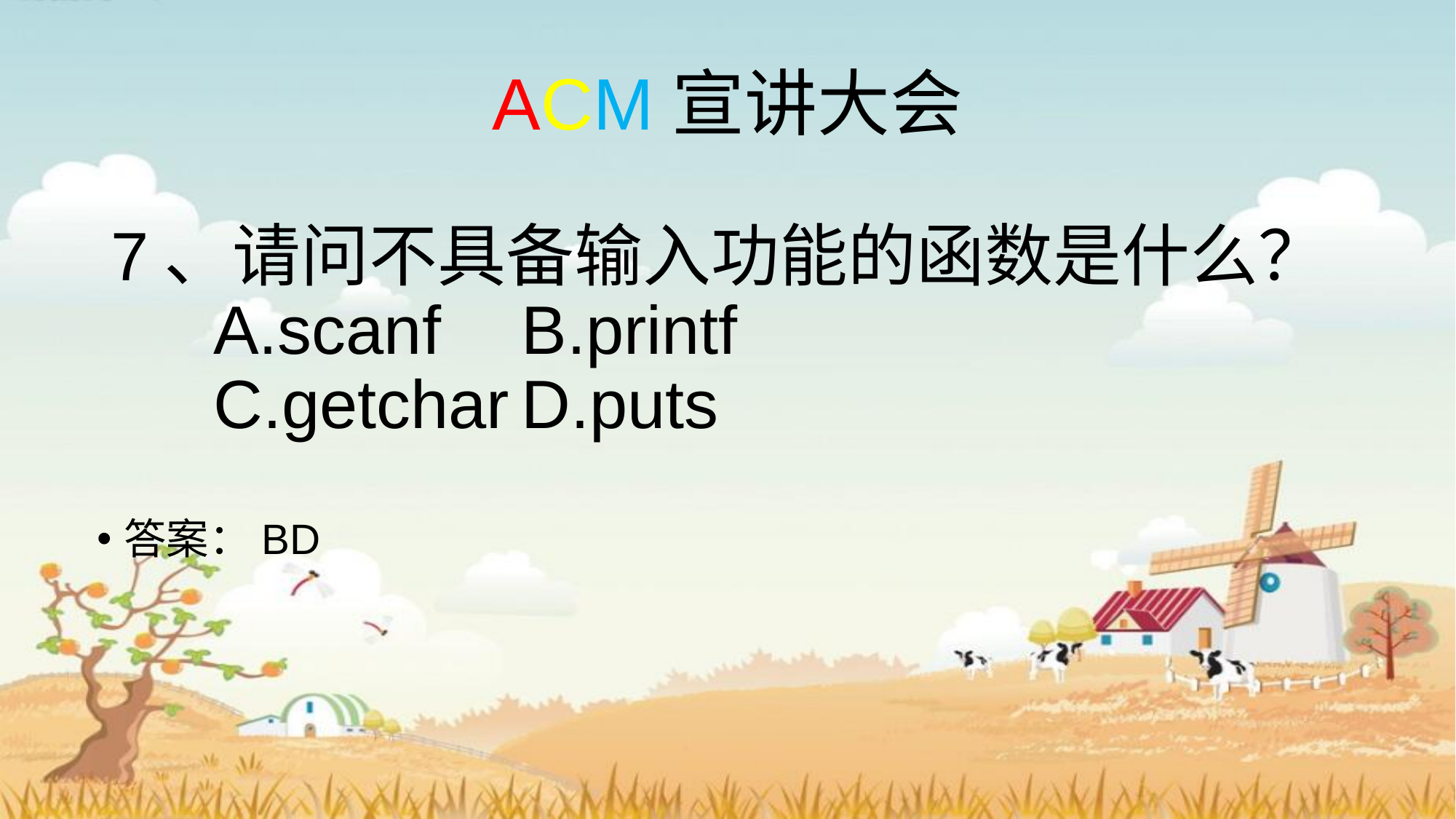

ACM宣讲大会
7、请问不具备输入功能的函数是什么？
	A.scanf		B.printf
	C.getchar	D.puts
答案：BD